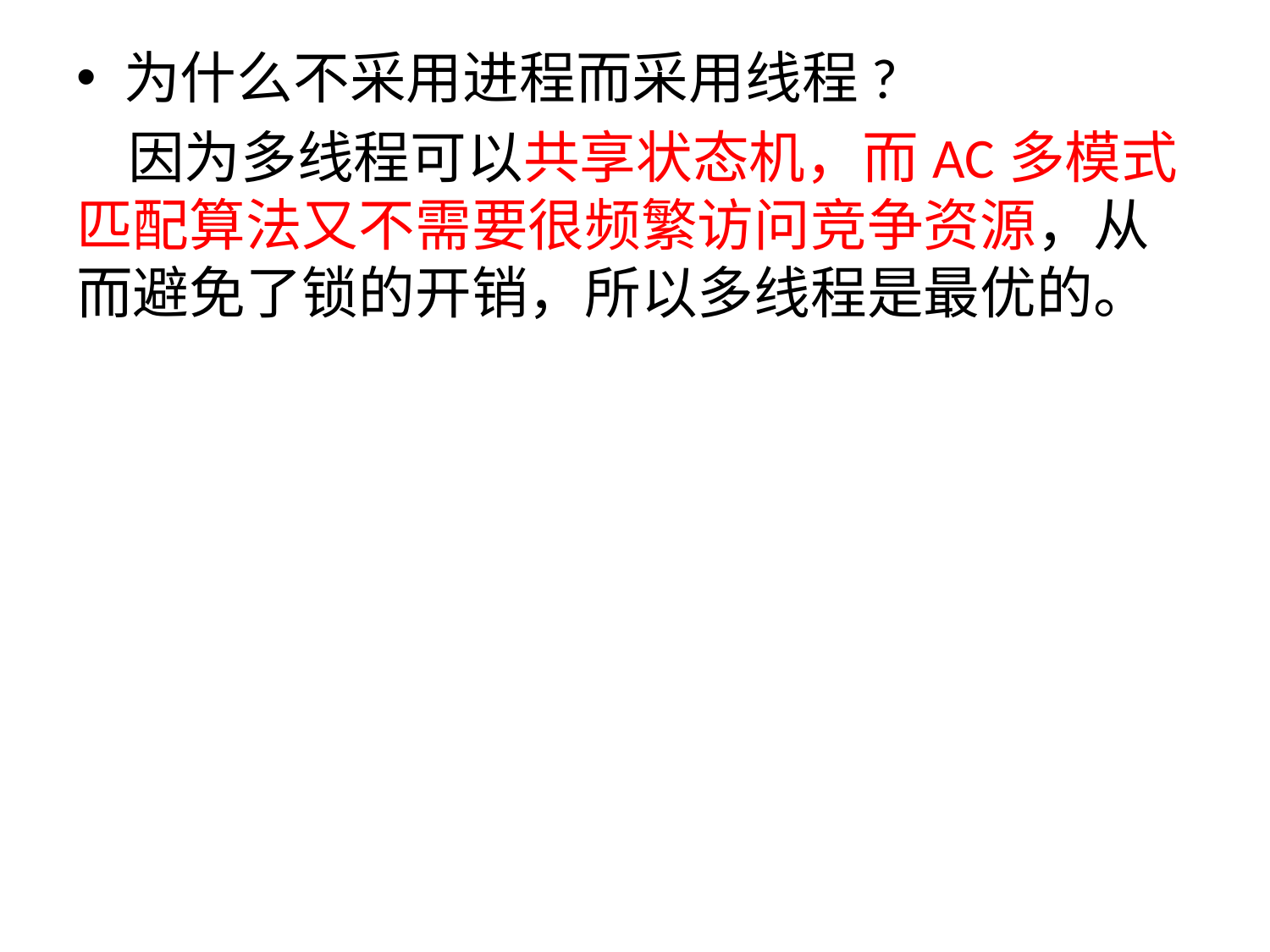

为什么不采用进程而采用线程?
   因为多线程可以共享状态机，而AC多模式匹配算法又不需要很频繁访问竞争资源，从而避免了锁的开销，所以多线程是最优的。